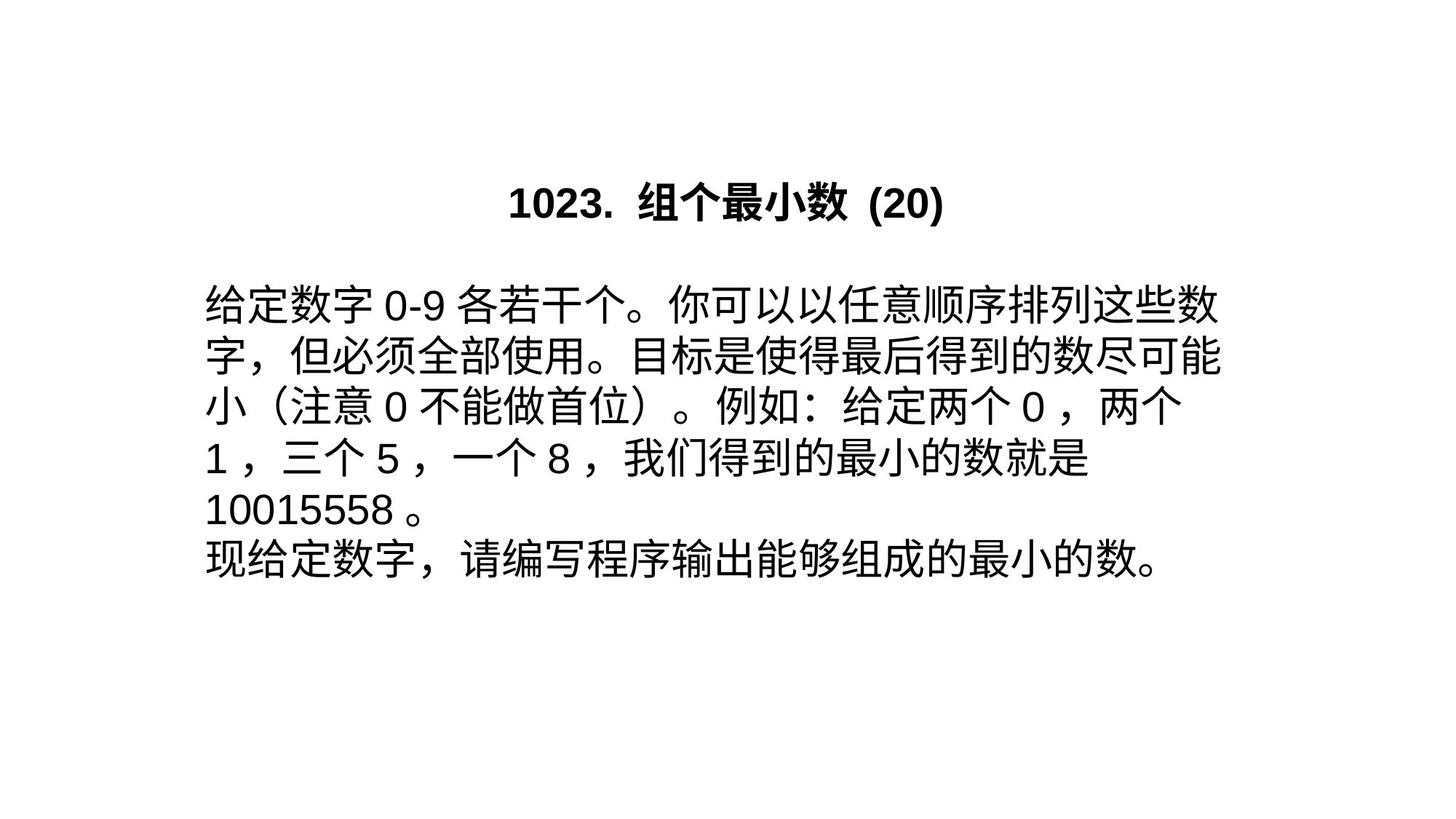

1023. 组个最小数 (20)

给定数字0-9各若干个。你可以以任意顺序排列这些数字，但必须全部使用。目标是使得最后得到的数尽可能小（注意0不能做首位）。例如：给定两个0，两个1，三个5，一个8，我们得到的最小的数就是10015558。
现给定数字，请编写程序输出能够组成的最小的数。